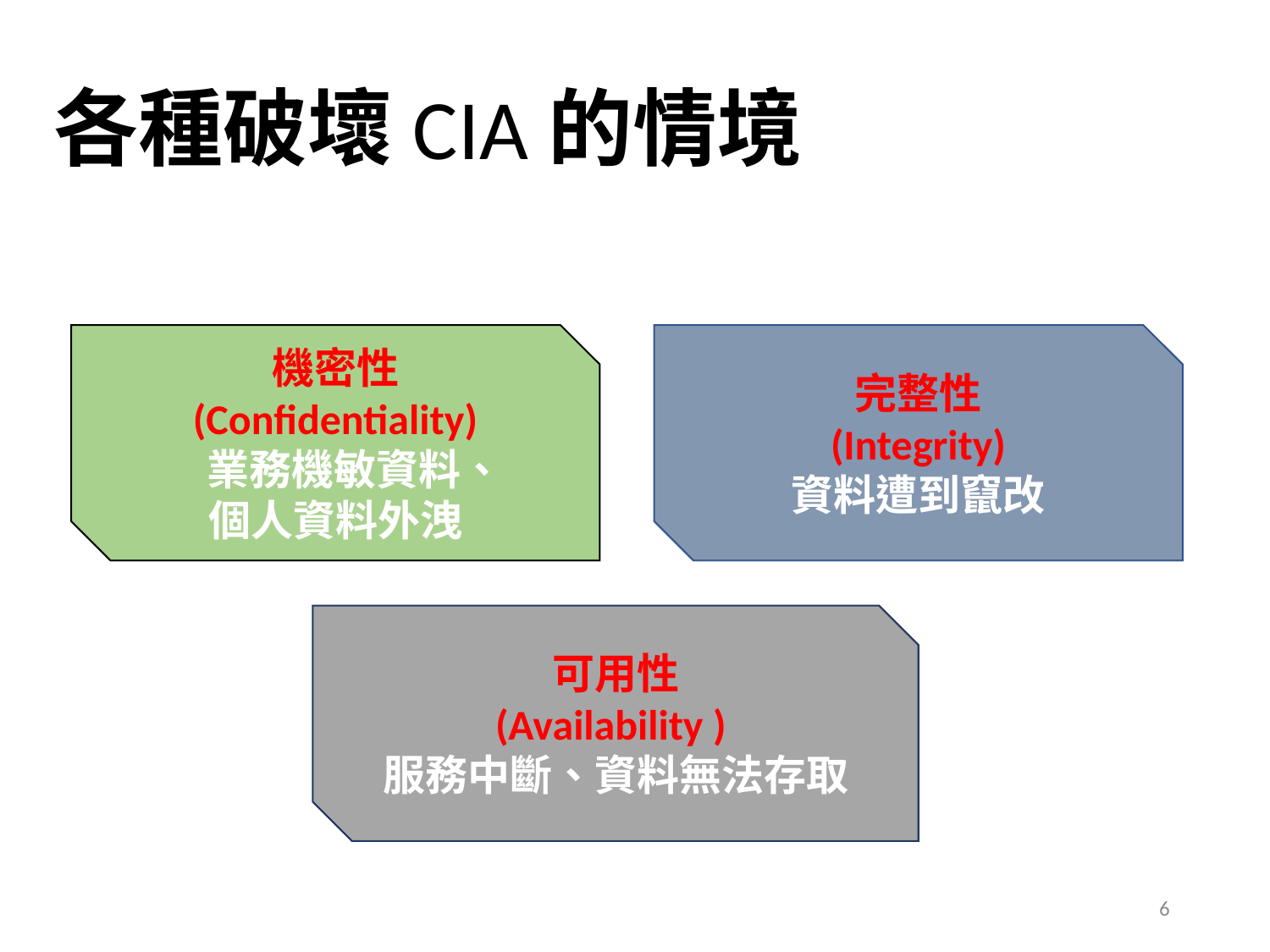

# 各種破壞CIA的情境
機密性
(Confidentiality)
   業務機敏資料、
個人資料外洩
完整性
(Integrity)
資料遭到竄改
可用性
(Availability )
服務中斷、資料無法存取
6